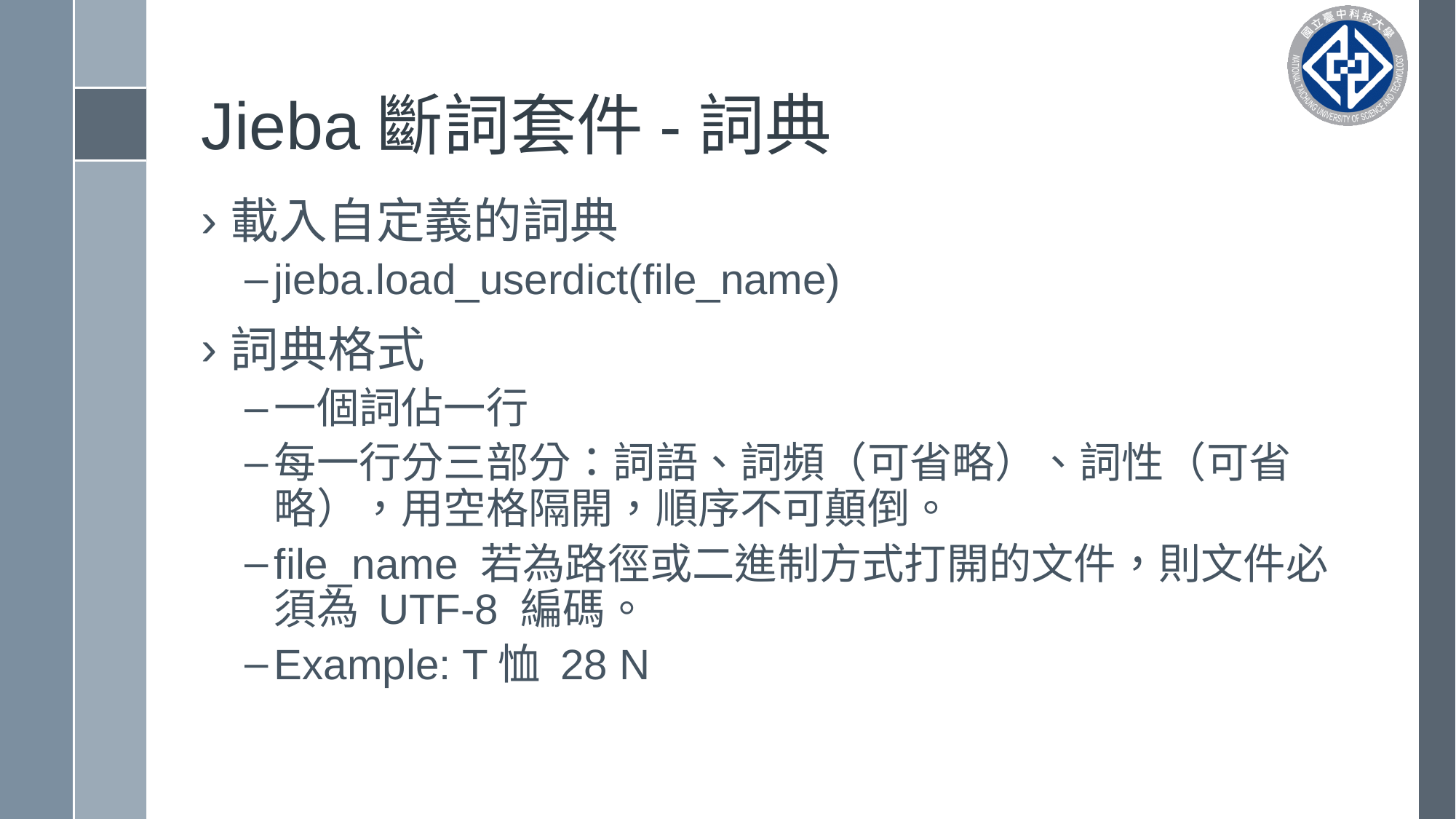

# Jieba斷詞套件-詞典
載入自定義的詞典
jieba.load_userdict(file_name)
詞典格式
一個詞佔一行
每一行分三部分：詞語、詞頻（可省略）、詞性（可省略），用空格隔開，順序不可顛倒。
file_name 若為路徑或二進制方式打開的文件，則文件必須為 UTF-8 編碼。
Example: T恤 28 N